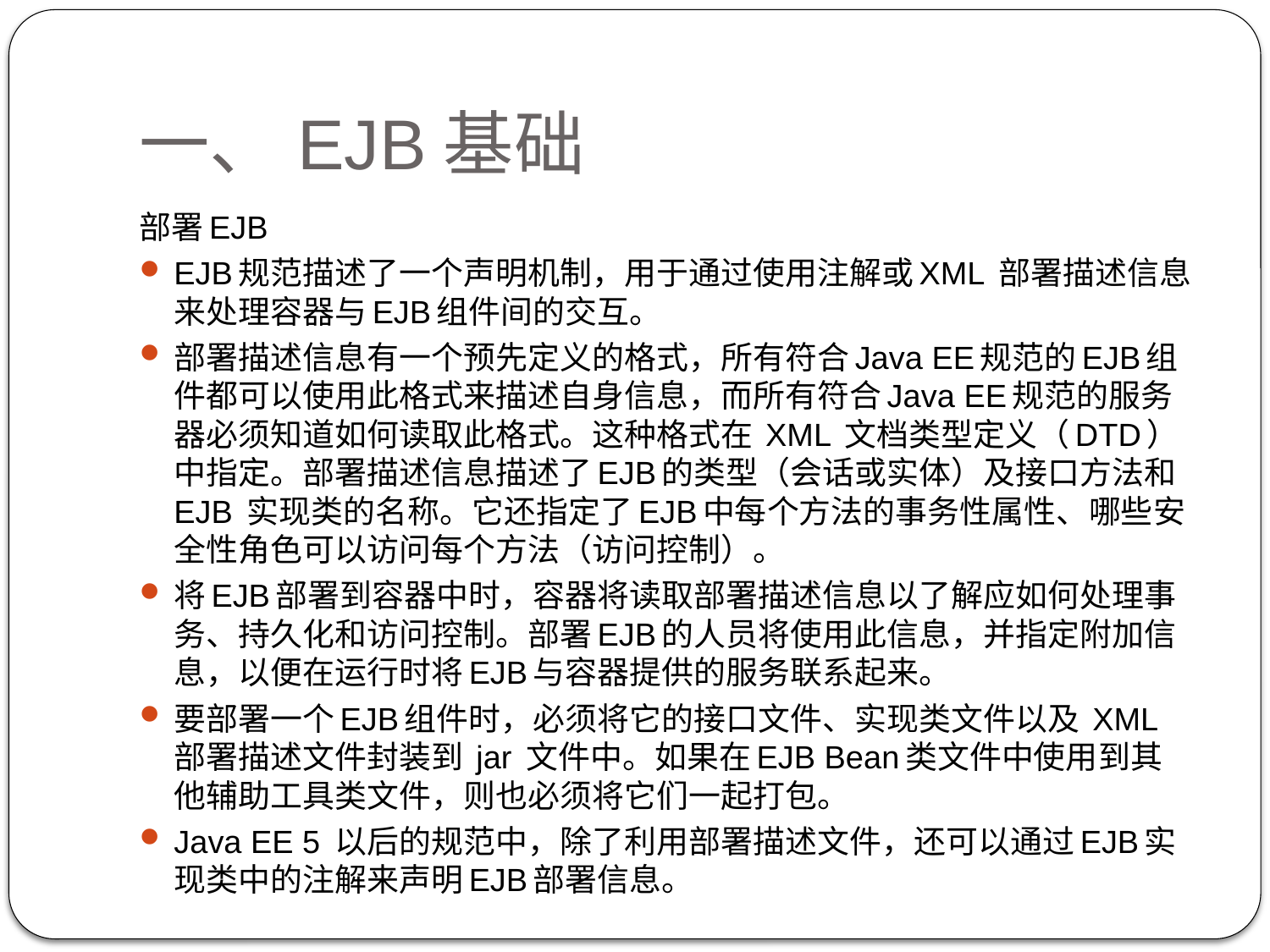

# 一、EJB基础
部署EJB
EJB规范描述了一个声明机制，用于通过使用注解或XML 部署描述信息来处理容器与EJB组件间的交互。
部署描述信息有一个预先定义的格式，所有符合Java EE规范的EJB组件都可以使用此格式来描述自身信息，而所有符合Java EE规范的服务器必须知道如何读取此格式。这种格式在 XML 文档类型定义（DTD）中指定。部署描述信息描述了EJB的类型（会话或实体）及接口方法和EJB 实现类的名称。它还指定了EJB中每个方法的事务性属性、哪些安全性角色可以访问每个方法（访问控制）。
将EJB部署到容器中时，容器将读取部署描述信息以了解应如何处理事务、持久化和访问控制。部署EJB的人员将使用此信息，并指定附加信息，以便在运行时将EJB与容器提供的服务联系起来。
要部署一个EJB组件时，必须将它的接口文件、实现类文件以及 XML 部署描述文件封装到 jar 文件中。如果在EJB Bean类文件中使用到其他辅助工具类文件，则也必须将它们一起打包。
Java EE 5 以后的规范中，除了利用部署描述文件，还可以通过EJB实现类中的注解来声明EJB部署信息。